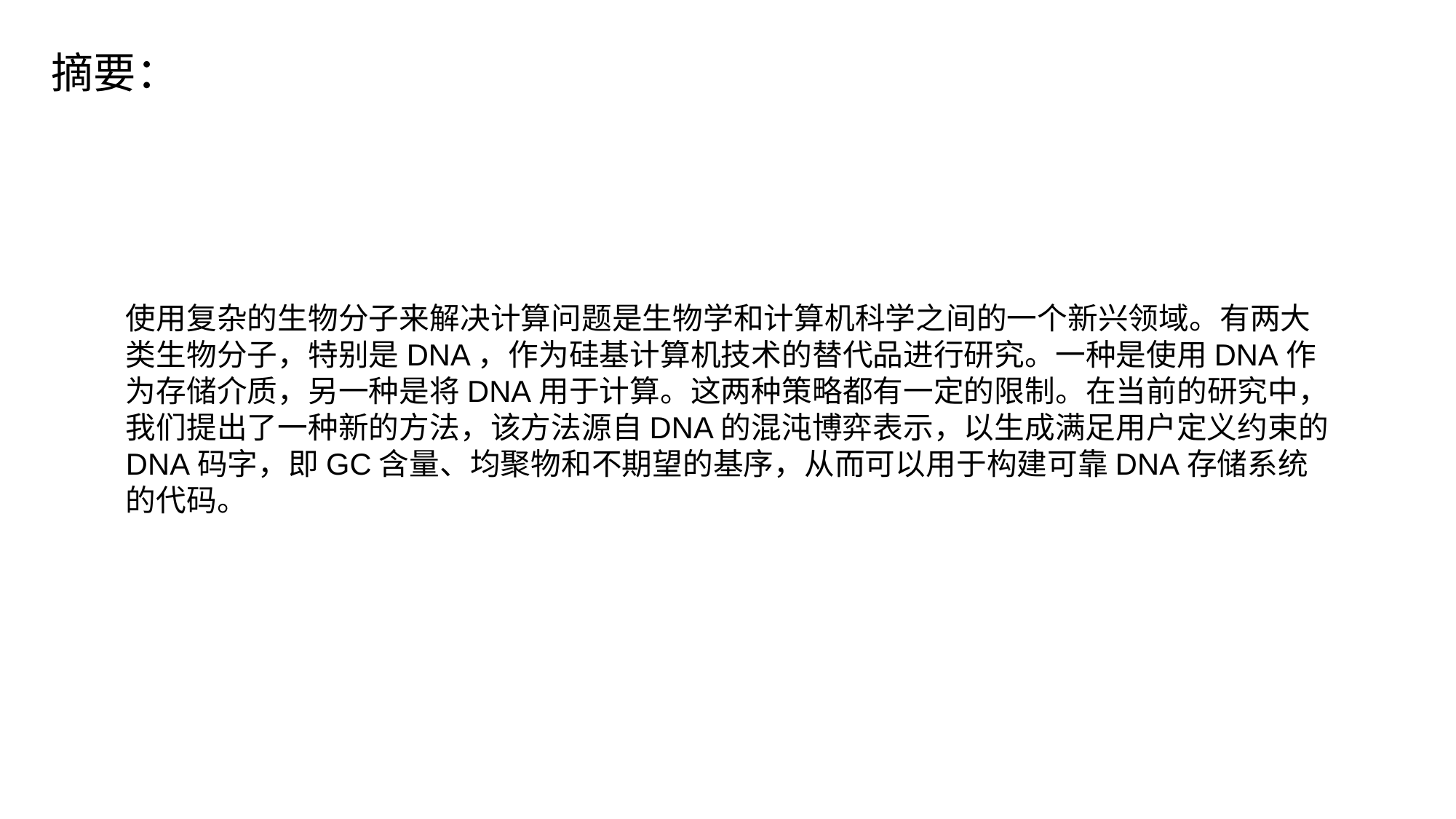

摘要：
使用复杂的生物分子来解决计算问题是生物学和计算机科学之间的一个新兴领域。有两大类生物分子，特别是DNA，作为硅基计算机技术的替代品进行研究。一种是使用DNA作为存储介质，另一种是将DNA用于计算。这两种策略都有一定的限制。在当前的研究中，我们提出了一种新的方法，该方法源自DNA的混沌博弈表示，以生成满足用户定义约束的DNA码字，即GC含量、均聚物和不期望的基序，从而可以用于构建可靠DNA存储系统的代码。